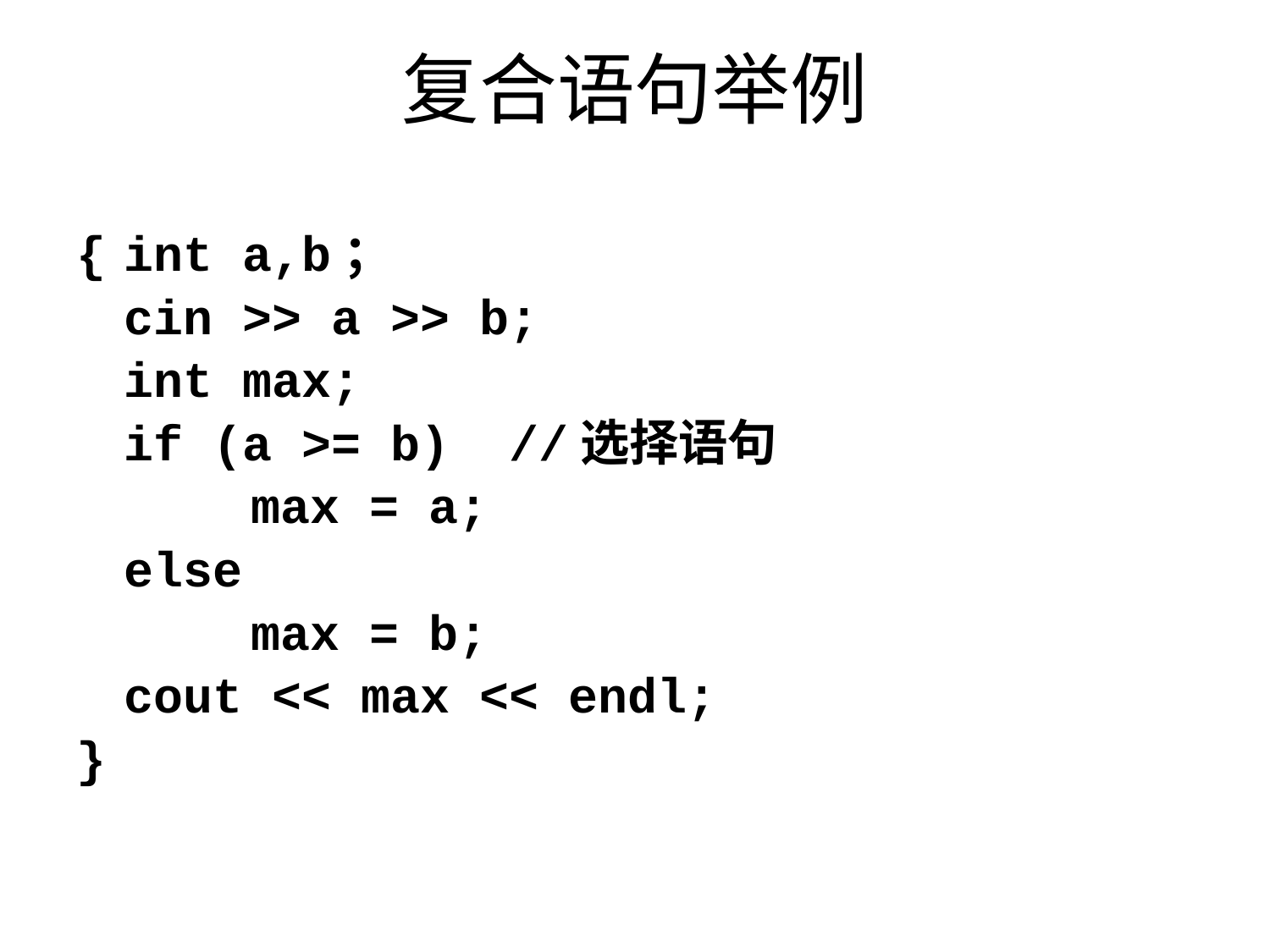

# 复合语句举例
{	int a,b；
	cin >> a >> b;
	int max;
	if (a >= b)  //选择语句
		max = a;
	else
		max = b;
	cout << max << endl;
}